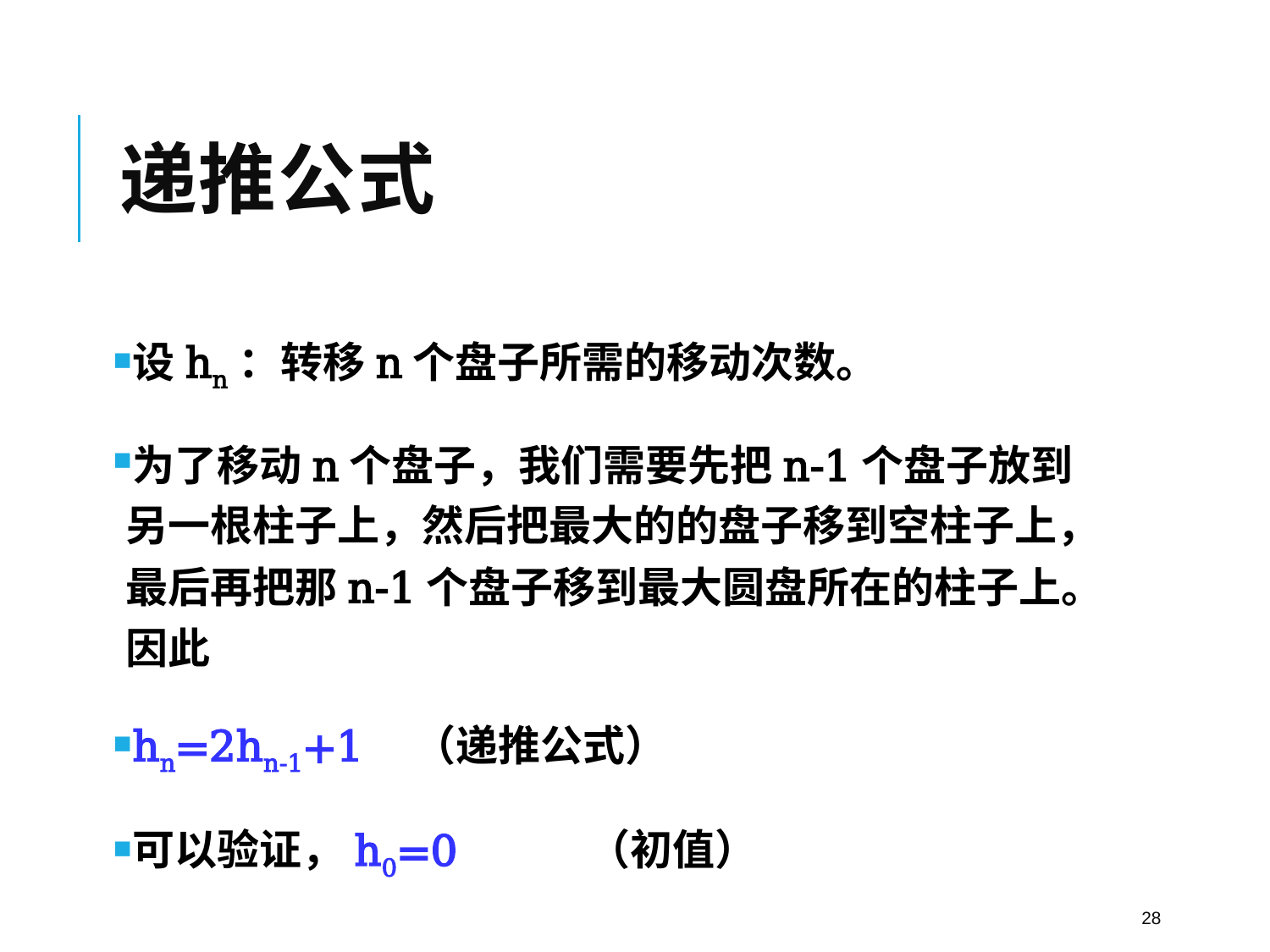

# 递推公式
设hn：转移n个盘子所需的移动次数。
为了移动n个盘子，我们需要先把n-1个盘子放到另一根柱子上，然后把最大的的盘子移到空柱子上，最后再把那n-1个盘子移到最大圆盘所在的柱子上。因此
hn=2hn-1+1   （递推公式）
可以验证，h0=0         （初值）
28